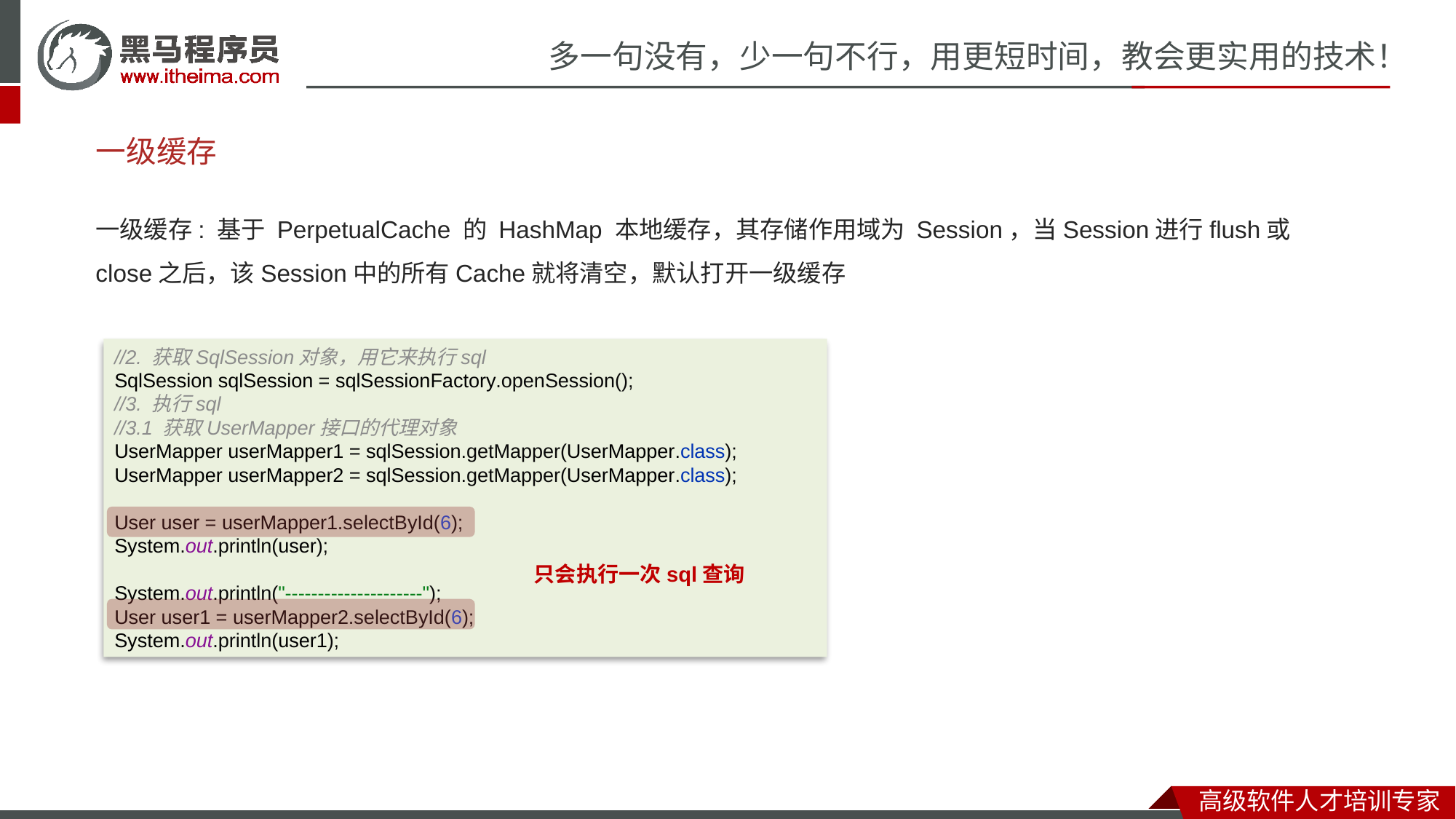

# 一级缓存
一级缓存: 基于 PerpetualCache 的 HashMap 本地缓存，其存储作用域为 Session，当Session进行flush或close之后，该Session中的所有Cache就将清空，默认打开一级缓存
//2. 获取SqlSession对象，用它来执行sql
SqlSession sqlSession = sqlSessionFactory.openSession();
//3. 执行sql
//3.1 获取UserMapper接口的代理对象
UserMapper userMapper1 = sqlSession.getMapper(UserMapper.class);
UserMapper userMapper2 = sqlSession.getMapper(UserMapper.class);
User user = userMapper1.selectById(6);
System.out.println(user);
System.out.println("---------------------");
User user1 = userMapper2.selectById(6);
System.out.println(user1);

只会执行一次sql查询